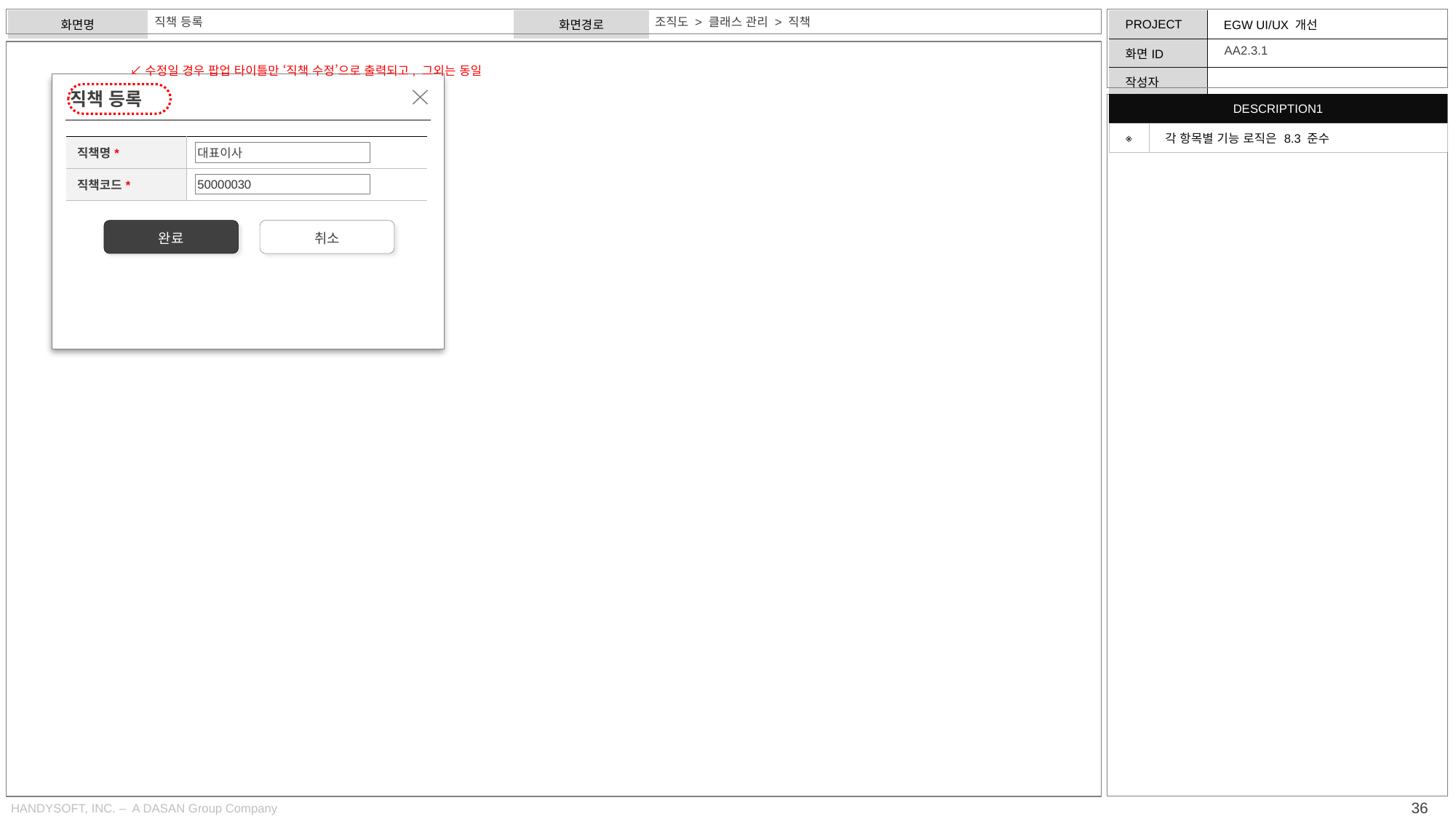

직책 등록
조직도 > 클래스 관리 > 직책
AA2.3.1
↙수정일 경우 팝업 타이틀만 ‘직책 수정’으로 출력되고, 그외는 동일

직책 등록

| DESCRIPTION1 |  |
| --- | --- |
| ※ | 각 항목별 기능 로직은 8.3 준수 |
| 직책명\* | 대표이사 |
| --- | --- |
| 직책코드\* | 50000030 |

완료
취소